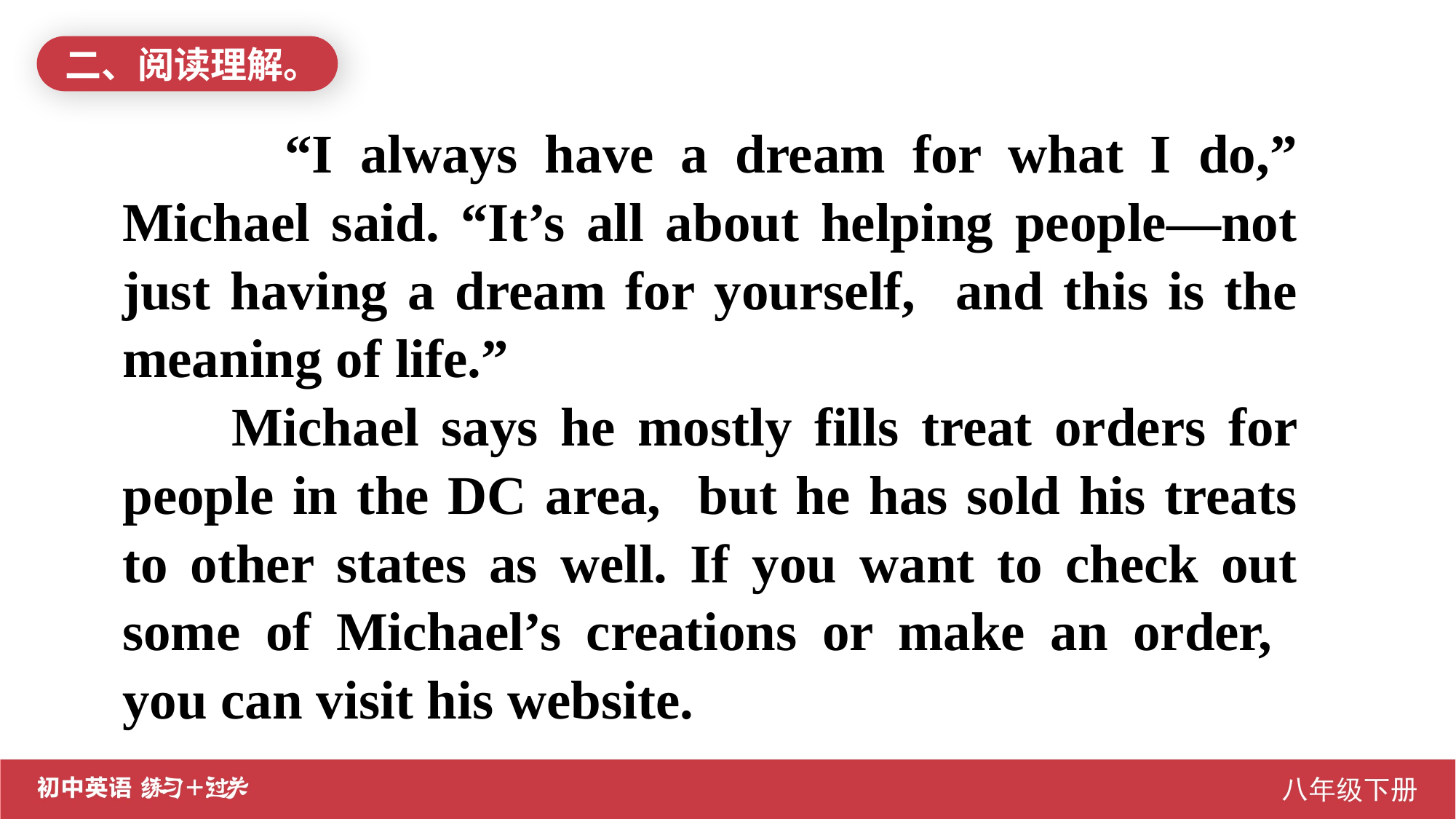

二、阅读理解。
      “I always have a dream for what I do,” Michael said. “It’s all about helping people—not just having a dream for yourself,  and this is the meaning of life.”
	Michael says he mostly fills treat orders for people in the DC area,  but he has sold his treats to other states as well. If you want to check out some of Michael’s creations or make an order,  you can visit his website.